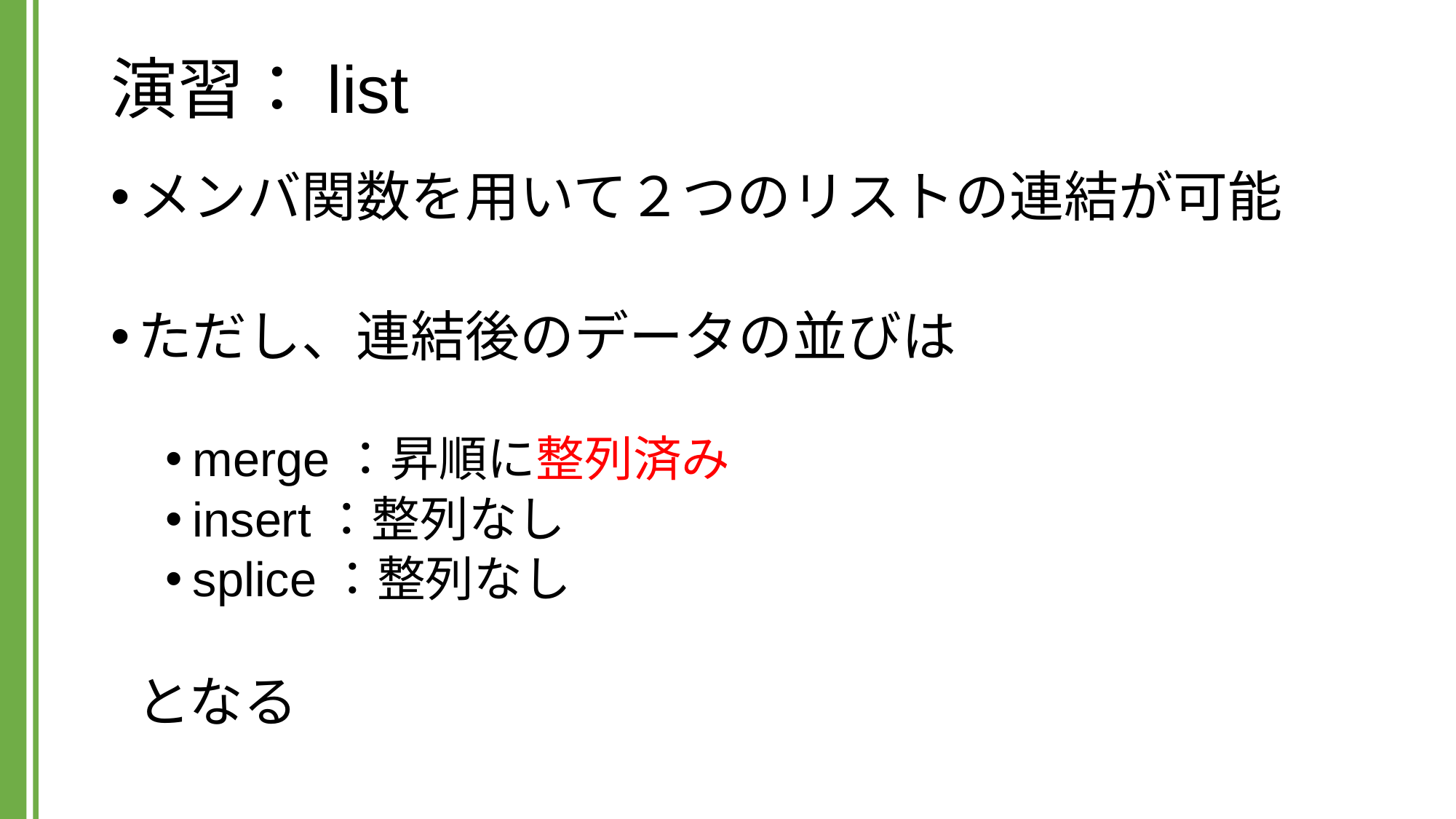

# 演習：list
メンバ関数を用いて２つのリストの連結が可能
ただし、連結後のデータの並びは
merge：昇順に整列済み
insert：整列なし
splice：整列なし
 となる